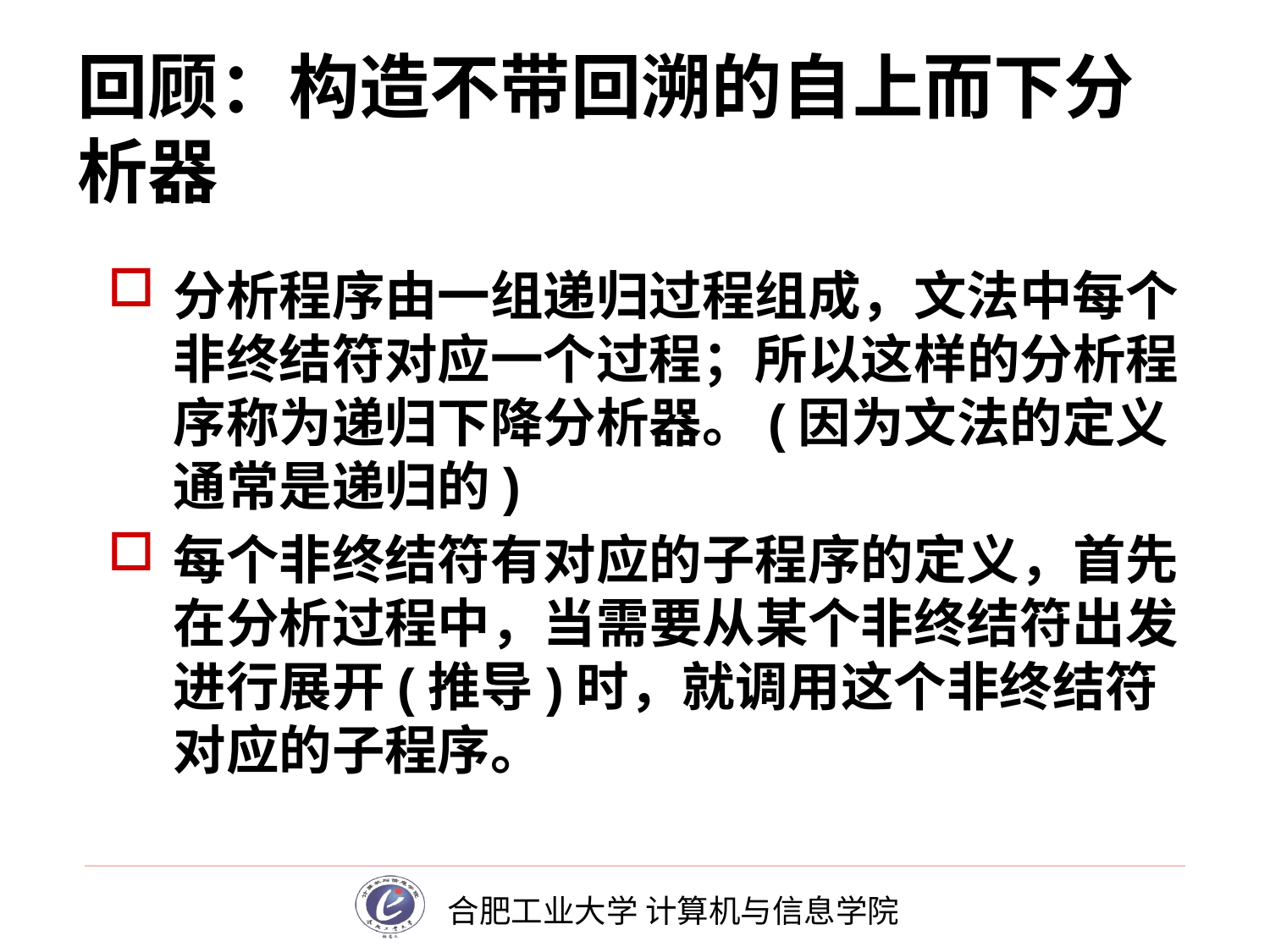

回顾：构造不带回溯的自上而下分析器
# 分析程序由一组递归过程组成，文法中每个非终结符对应一个过程；所以这样的分析程序称为递归下降分析器。(因为文法的定义通常是递归的)
每个非终结符有对应的子程序的定义，首先在分析过程中，当需要从某个非终结符出发进行展开(推导)时，就调用这个非终结符对应的子程序。